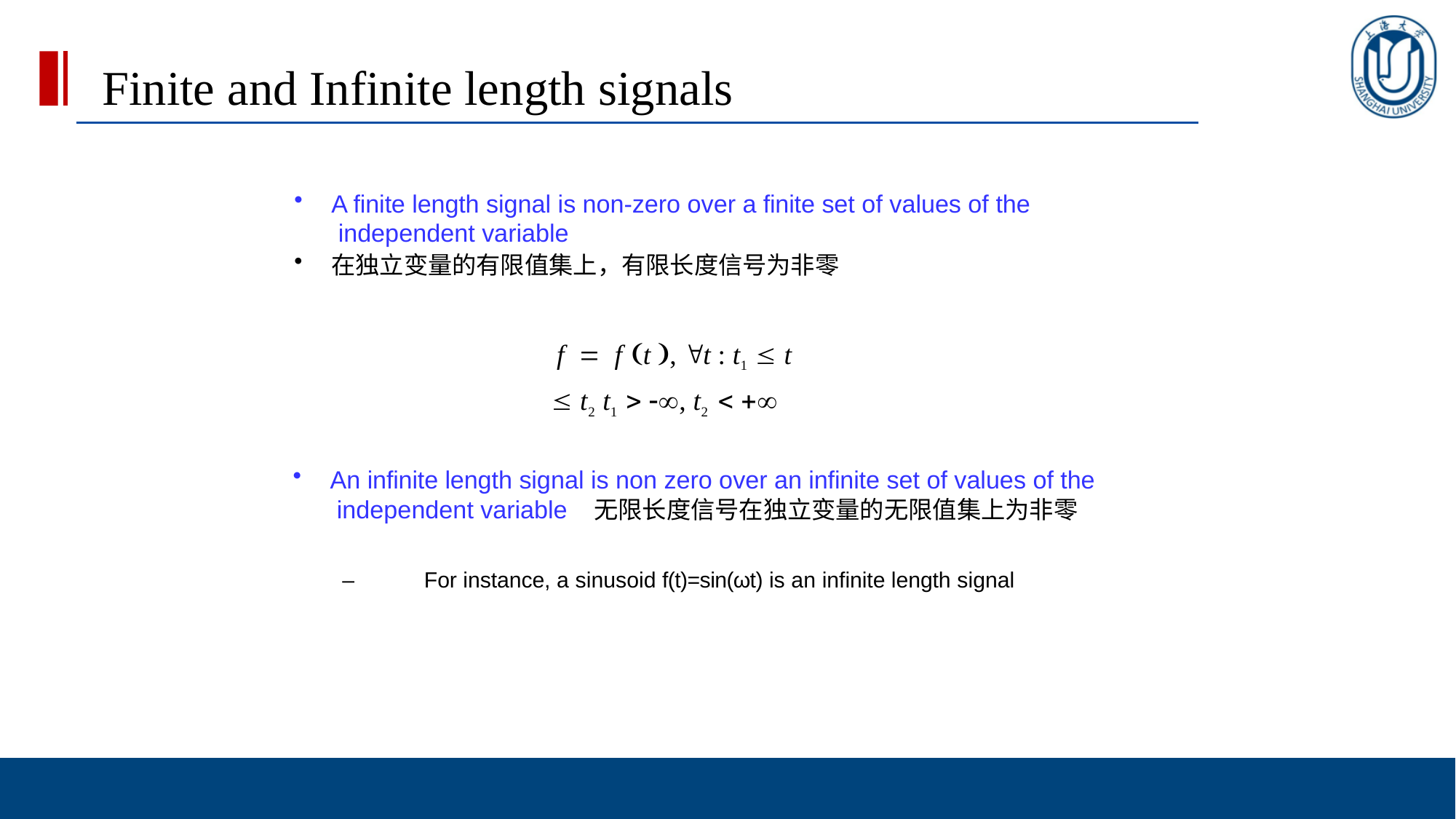

# Finite and Infinite length signals
A finite length signal is non-zero over a finite set of values of the  independent variable
在独立变量的有限值集上，有限长度信号为非零
f  =  f (t ), ∀t : t1  ≤ t ≤ t2  t1  > −∞, t2  < +∞
An infinite length signal is non zero over an infinite set of values of the  independent variable   无限长度信号在独立变量的无限值集上为非零

–	For instance, a sinusoid f(t)=sin(ωt) is an infinite length signal